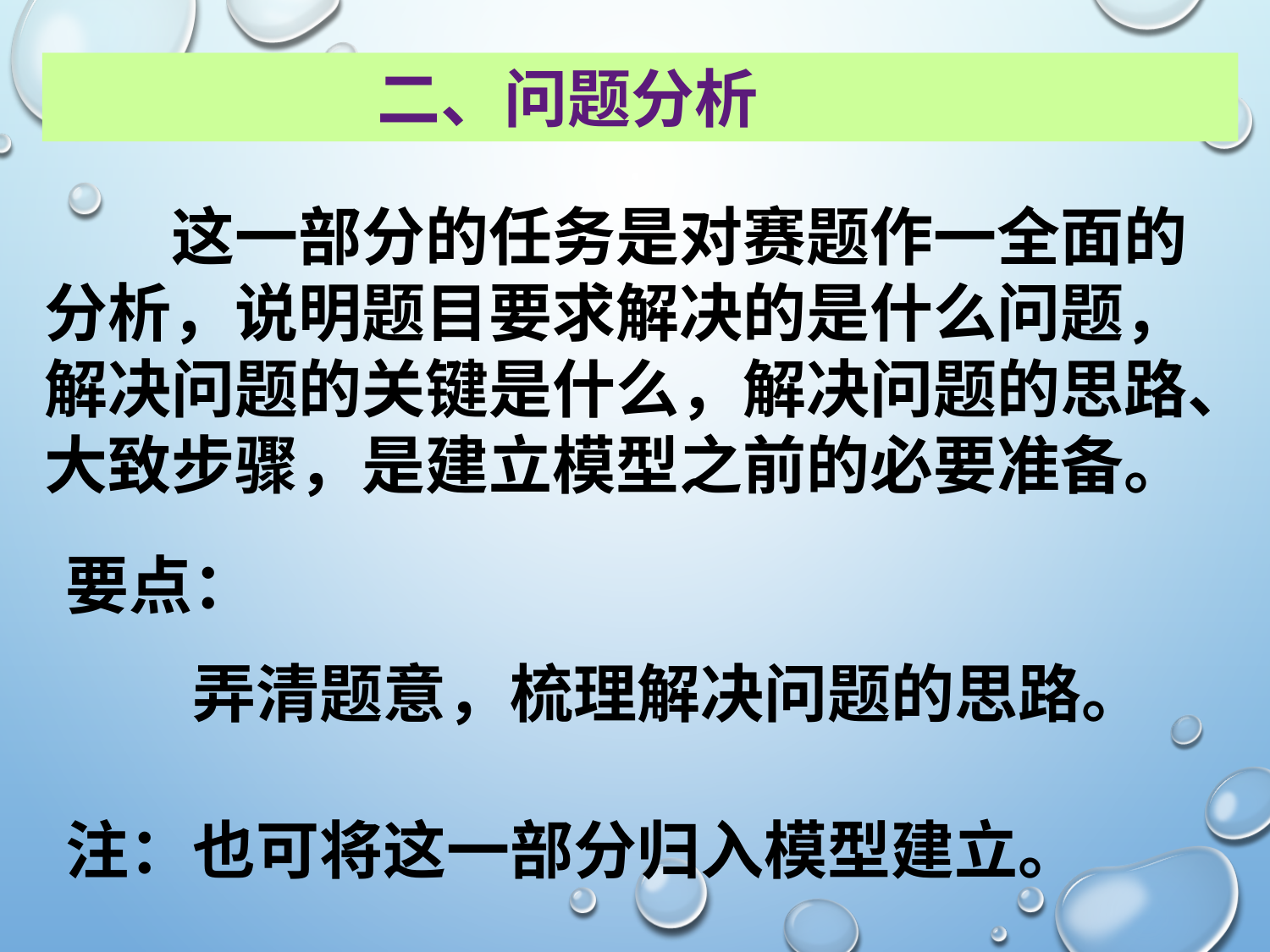

二、问题分析
　　这一部分的任务是对赛题作一全面的分析，说明题目要求解决的是什么问题，解决问题的关键是什么，解决问题的思路、大致步骤，是建立模型之前的必要准备。
要点：
　　弄清题意，梳理解决问题的思路。
注：也可将这一部分归入模型建立。